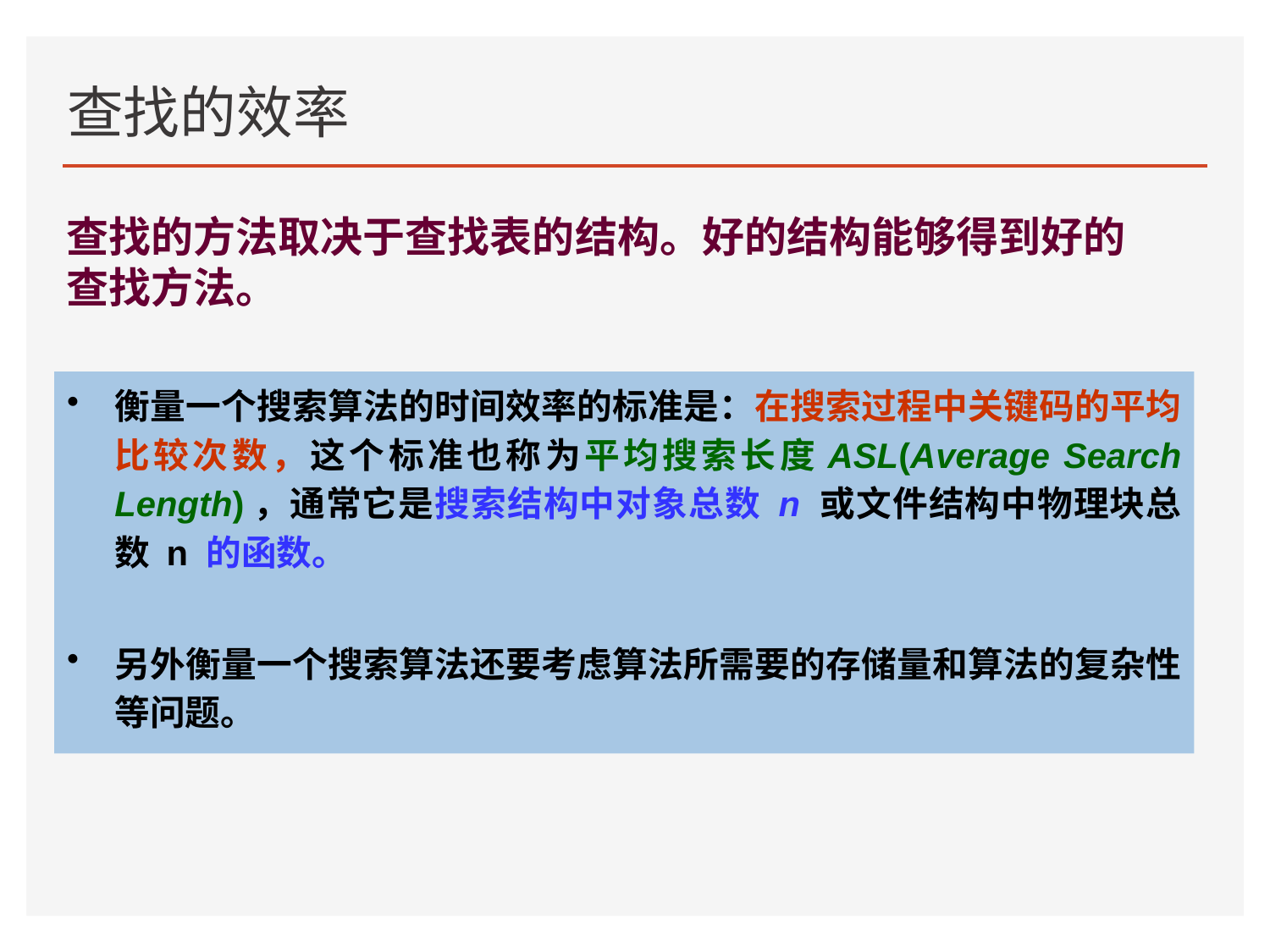

# 查找的效率
查找的方法取决于查找表的结构。好的结构能够得到好的查找方法。
衡量一个搜索算法的时间效率的标准是：在搜索过程中关键码的平均比较次数，这个标准也称为平均搜索长度ASL(Average Search Length)，通常它是搜索结构中对象总数 n 或文件结构中物理块总数 n 的函数。

另外衡量一个搜索算法还要考虑算法所需要的存储量和算法的复杂性等问题。